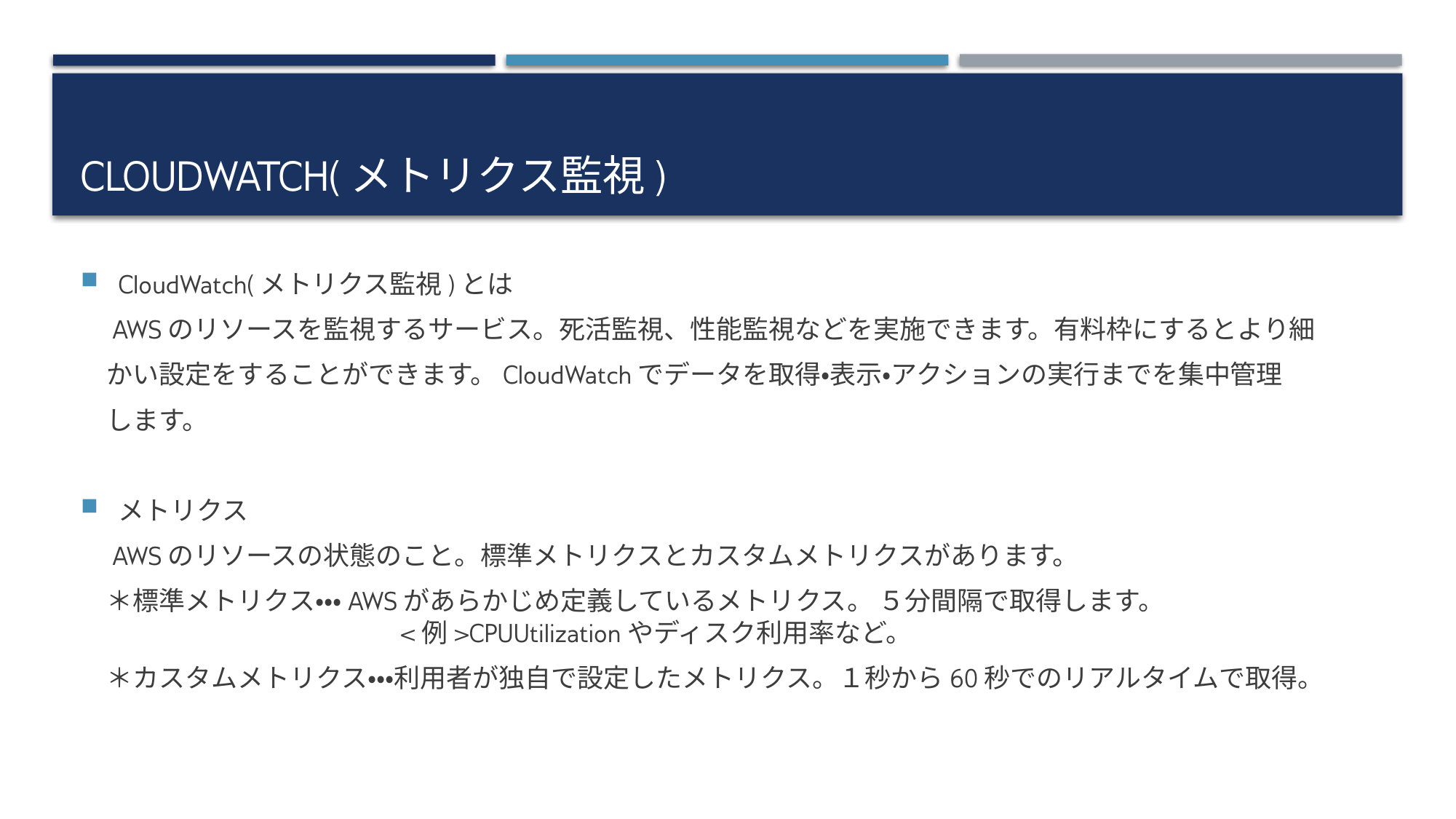

# CloudWatch(メトリクス監視)
CloudWatch(メトリクス監視)とは
　AWSのリソースを監視するサービス。死活監視、性能監視などを実施できます。有料枠にするとより細
　かい設定をすることができます。CloudWatchでデータを取得・表示・アクションの実行までを集中管理
　します。

メトリクス
　AWSのリソースの状態のこと。標準メトリクスとカスタムメトリクスがあります。
　＊標準メトリクス・・・AWSがあらかじめ定義しているメトリクス。 ５分間隔で取得します。
　　　　　　　　　　　　<例>CPUUtilizationやディスク利用率など。
　＊カスタムメトリクス・・・利用者が独自で設定したメトリクス。１秒から60秒でのリアルタイムで取得。